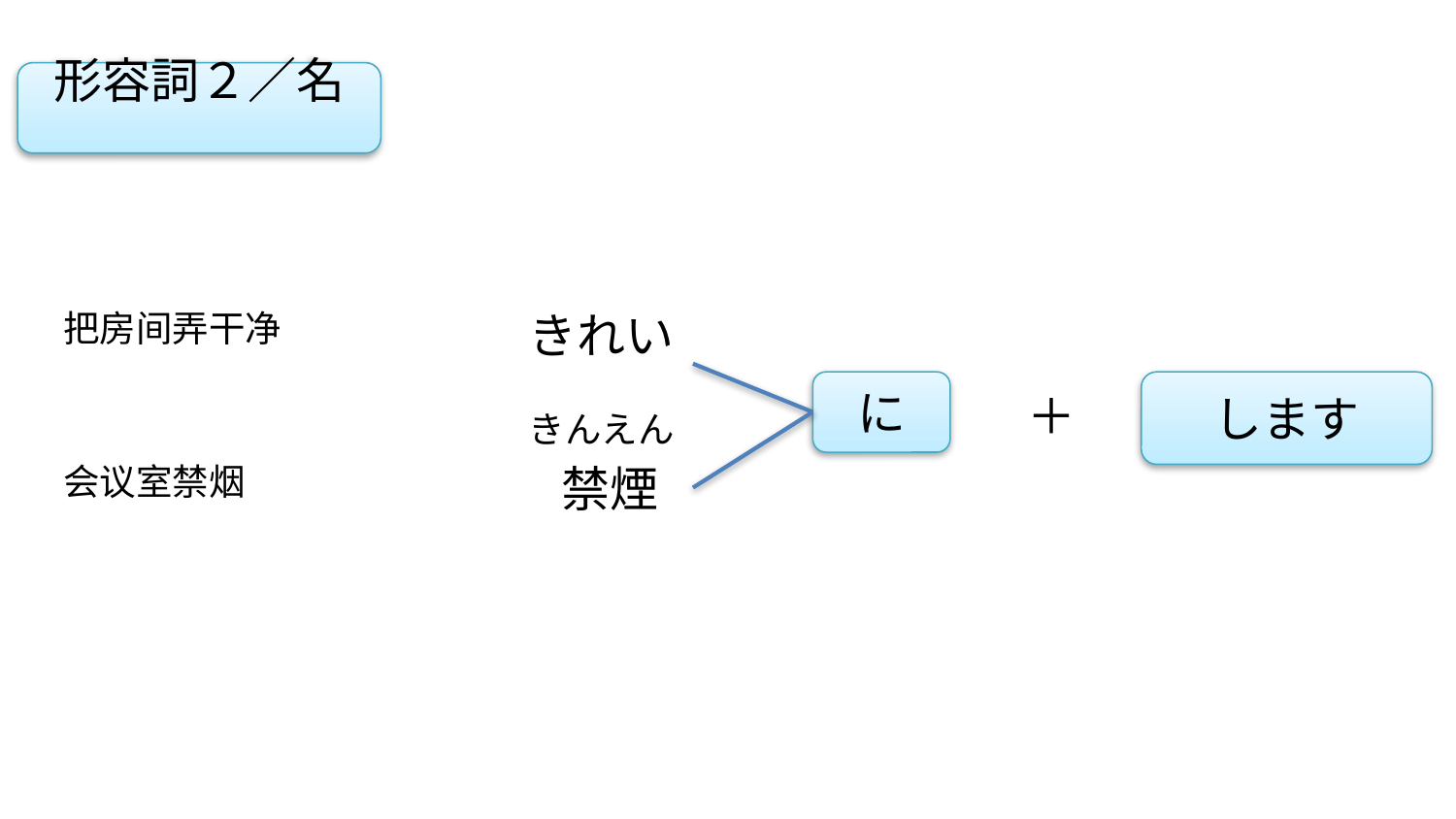

形容詞２／名
把房间弄干净
きれい
に
します
＋
きんえん
会议室禁烟
禁煙